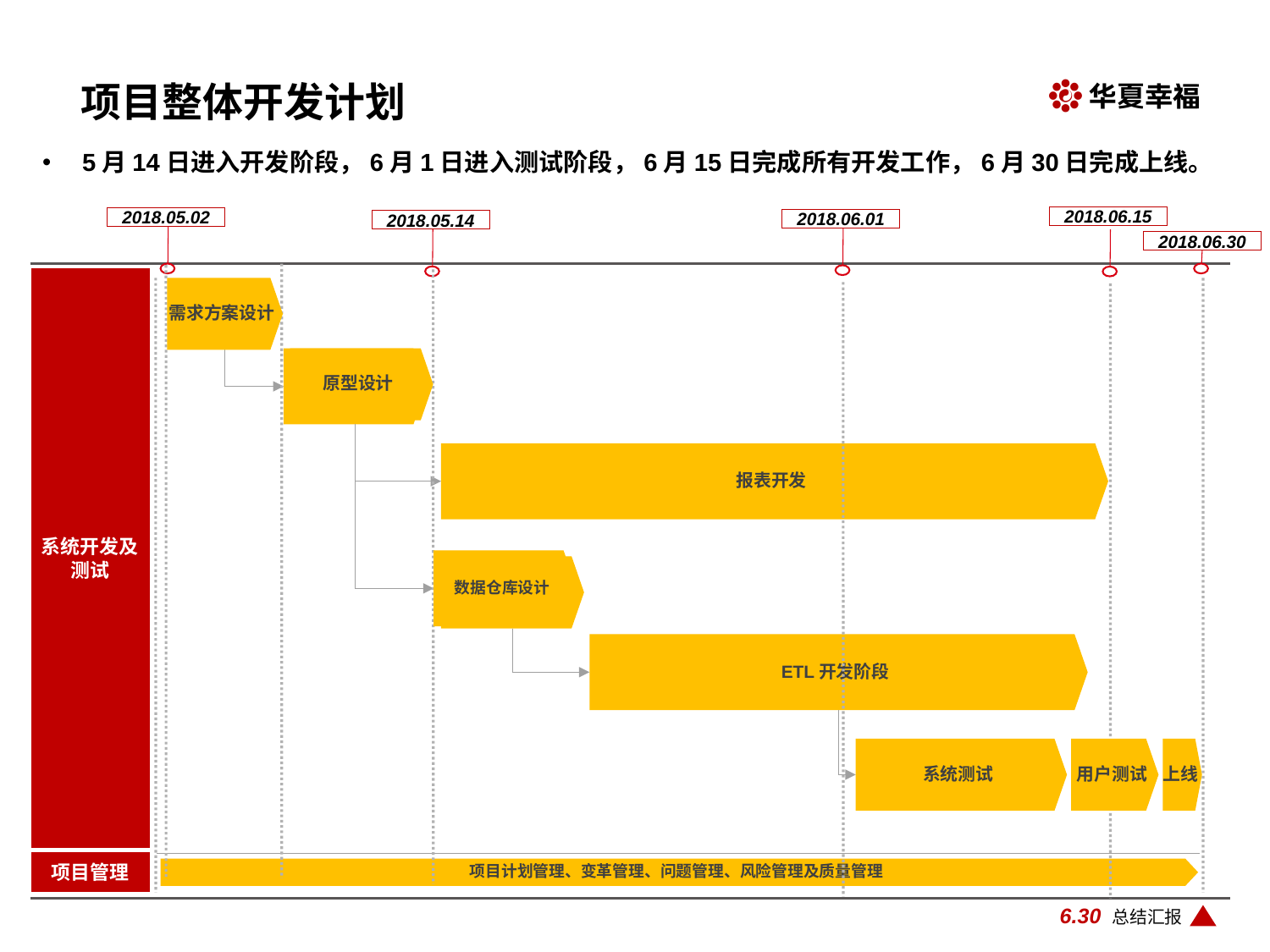

# 项目整体开发计划
5月14日进入开发阶段，6月1日进入测试阶段，6月15日完成所有开发工作，6月30日完成上线。
2018.06.15

2018.05.02

2018.06.01

2018.05.14

2018.06.30

系统开发及测试

需求方案设计

原型设计
原型设计
报表开发
数据仓库设计
数据仓库设计
ETL开发阶段
上线
系统测试
用户测试
项目管理
项目计划管理、变革管理、问题管理、风险管理及质量管理
6.30 总结汇报